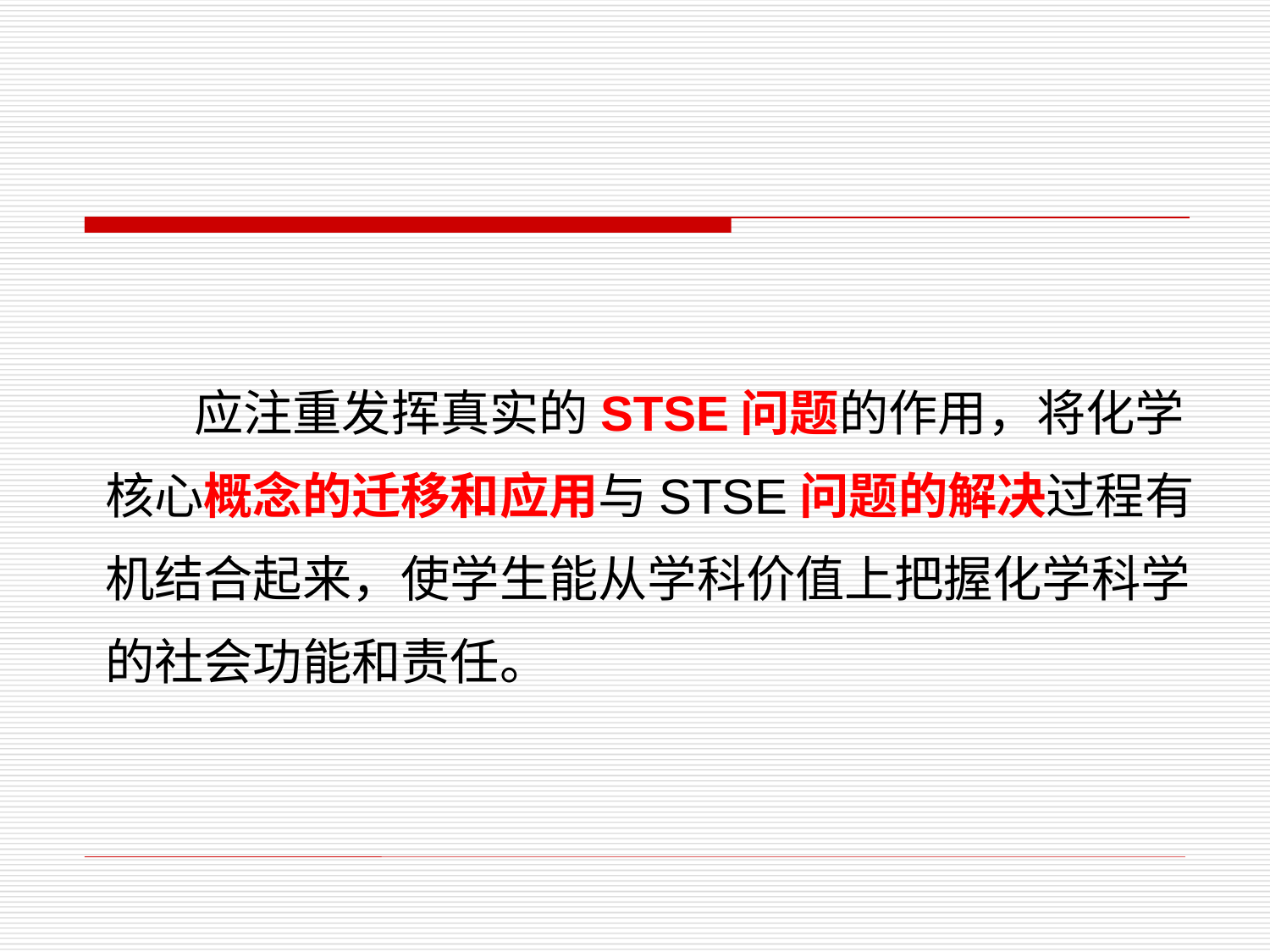

应注重发挥真实的STSE问题的作用，将化学核心概念的迁移和应用与STSE问题的解决过程有机结合起来，使学生能从学科价值上把握化学科学的社会功能和责任。